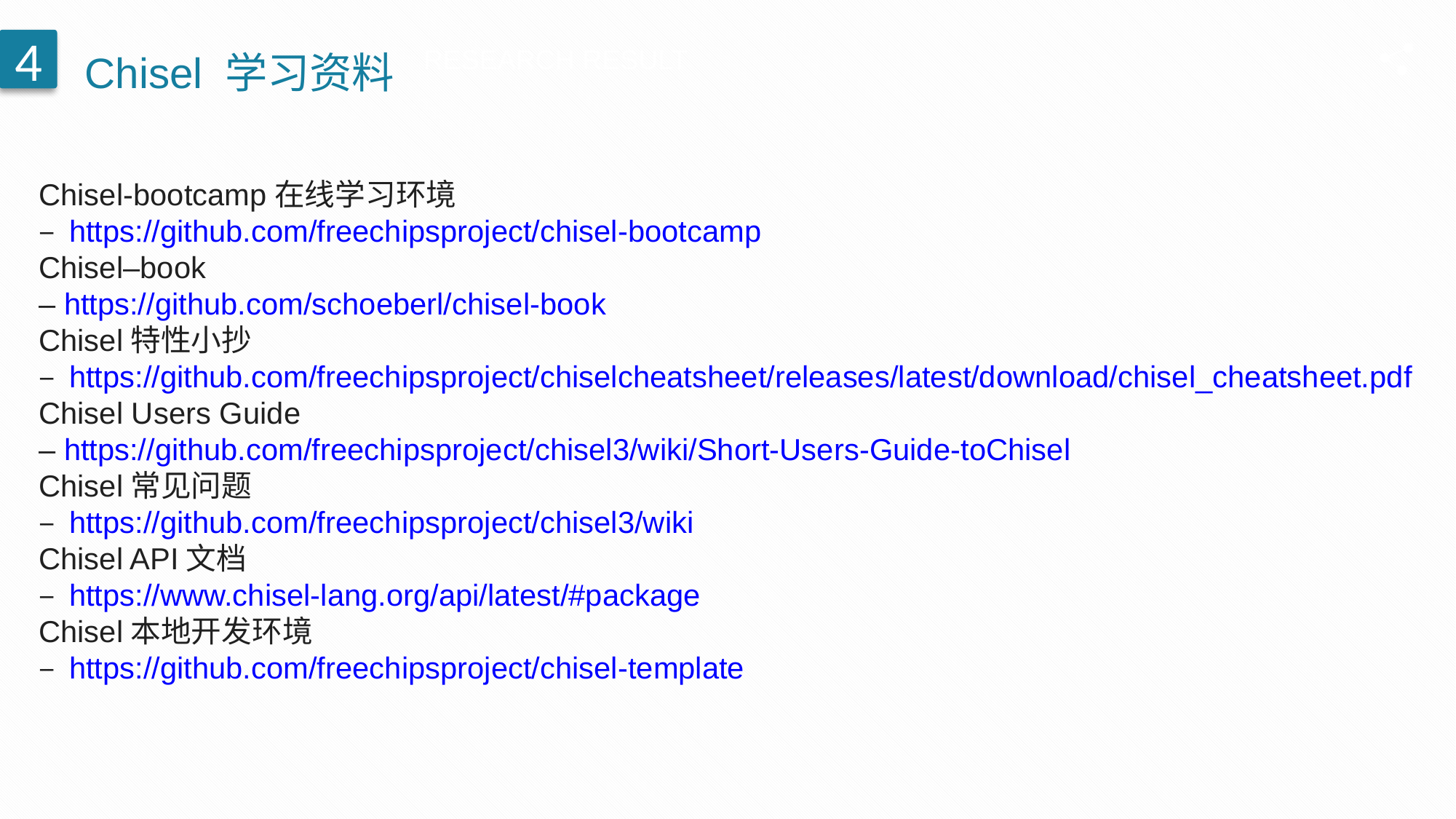

Chisel 学习资料
4
RESEARCH RESULT

Chisel-bootcamp在线学习环境
– https://github.com/freechipsproject/chisel-bootcamp
Chisel–book
– https://github.com/schoeberl/chisel-book
Chisel特性小抄
– https://github.com/freechipsproject/chiselcheatsheet/releases/latest/download/chisel_cheatsheet.pdf
Chisel Users Guide
– https://github.com/freechipsproject/chisel3/wiki/Short-Users-Guide-toChisel
Chisel常见问题
– https://github.com/freechipsproject/chisel3/wiki
Chisel API文档
– https://www.chisel-lang.org/api/latest/#package
Chisel本地开发环境
– https://github.com/freechipsproject/chisel-template